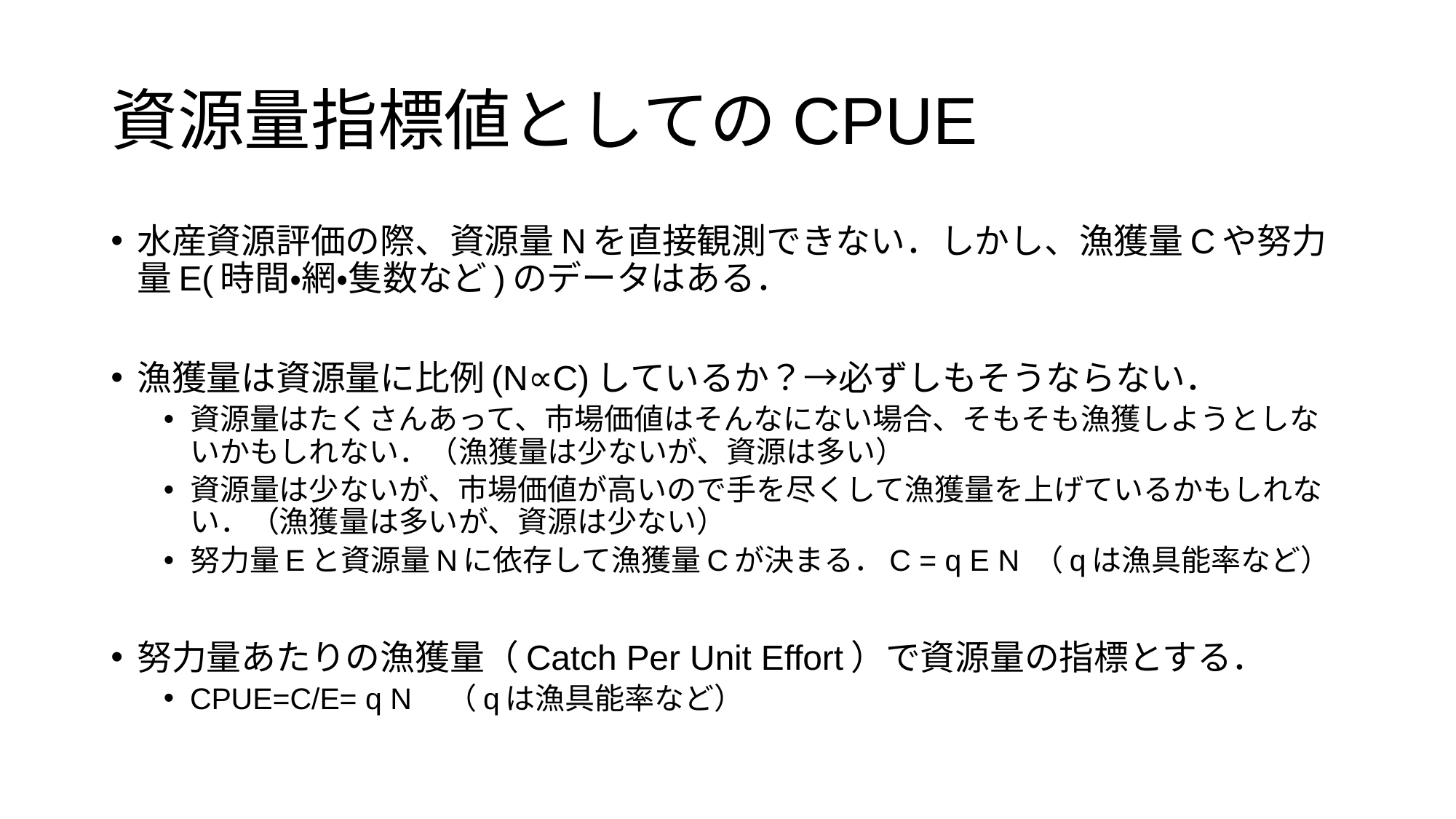

# 資源量指標値としてのCPUE
水産資源評価の際、資源量Nを直接観測できない．しかし、漁獲量Cや努力量E(時間・網・隻数など)のデータはある．

漁獲量は資源量に比例(N∝C)しているか？→必ずしもそうならない．
資源量はたくさんあって、市場価値はそんなにない場合、そもそも漁獲しようとしないかもしれない．（漁獲量は少ないが、資源は多い）
資源量は少ないが、市場価値が高いので手を尽くして漁獲量を上げているかもしれない．（漁獲量は多いが、資源は少ない）
努力量Eと資源量Nに依存して漁獲量Cが決まる．C = q E N （qは漁具能率など）

努力量あたりの漁獲量（Catch Per Unit Effort）で資源量の指標とする．
CPUE=C/E= q N　（qは漁具能率など）